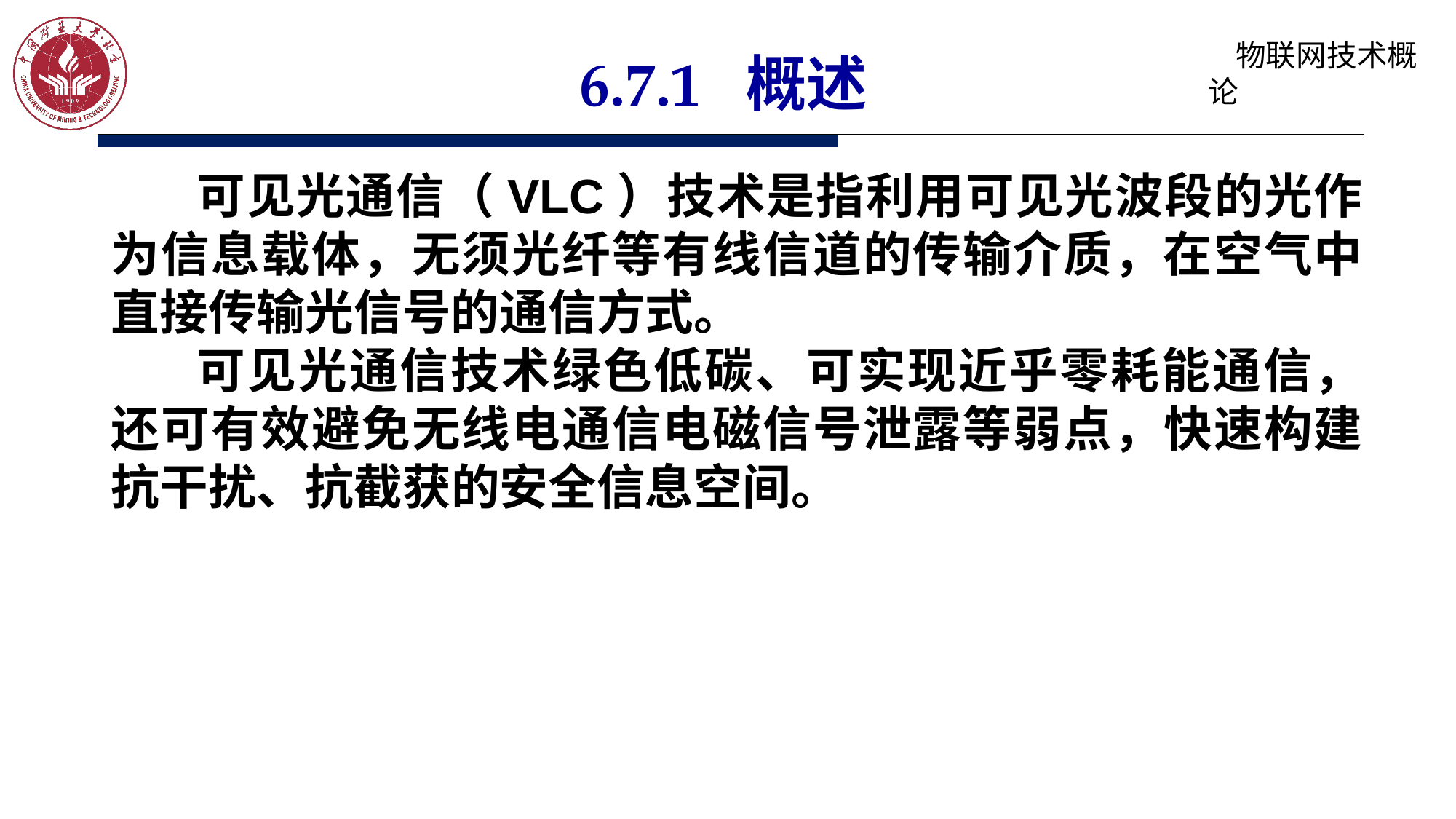

# 6.7.1  概述
可见光通信（VLC）技术是指利用可见光波段的光作为信息载体，无须光纤等有线信道的传输介质，在空气中直接传输光信号的通信方式。
可见光通信技术绿色低碳、可实现近乎零耗能通信，还可有效避免无线电通信电磁信号泄露等弱点，快速构建抗干扰、抗截获的安全信息空间。